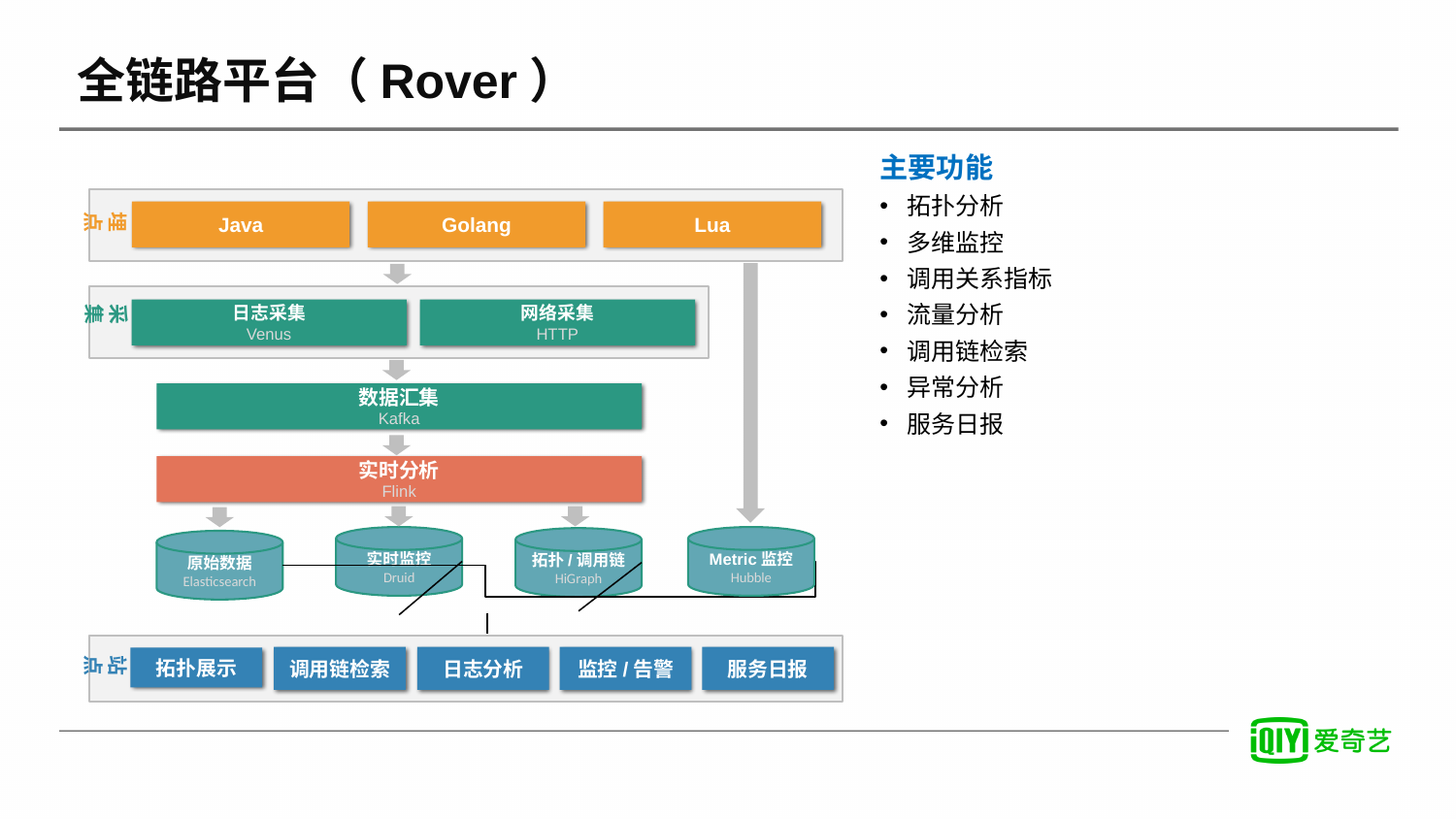

# 全链路平台（Rover）
主要功能
拓扑分析
多维监控
调用关系指标
流量分析
调用链检索
异常分析
服务日报

埋点
Java
Golang
Lua

采集
日志采集
Venus
网络采集
HTTP

数据汇集
Kafka

实时分析
Flink

实时监控
Druid
Metric监控
Hubble
拓扑/调用链
HiGraph
原始数据
Elasticsearch

站点
调用链检索
日志分析
监控/告警
服务日报
拓扑展示